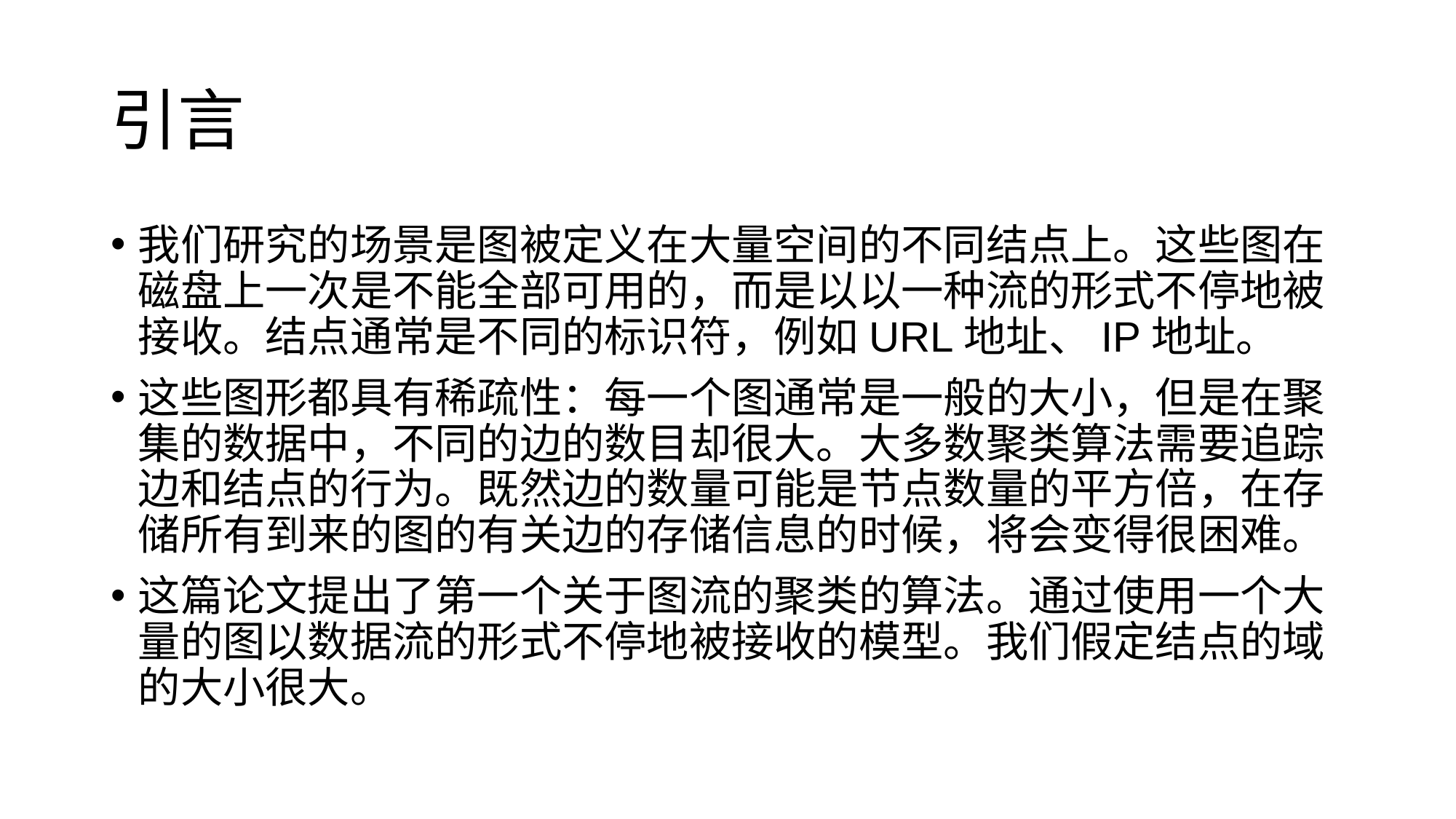

# 引言
我们研究的场景是图被定义在大量空间的不同结点上。这些图在磁盘上一次是不能全部可用的，而是以以一种流的形式不停地被接收。结点通常是不同的标识符，例如URL地址、IP地址。
这些图形都具有稀疏性：每一个图通常是一般的大小，但是在聚集的数据中，不同的边的数目却很大。大多数聚类算法需要追踪边和结点的行为。既然边的数量可能是节点数量的平方倍，在存储所有到来的图的有关边的存储信息的时候，将会变得很困难。
这篇论文提出了第一个关于图流的聚类的算法。通过使用一个大量的图以数据流的形式不停地被接收的模型。我们假定结点的域的大小很大。